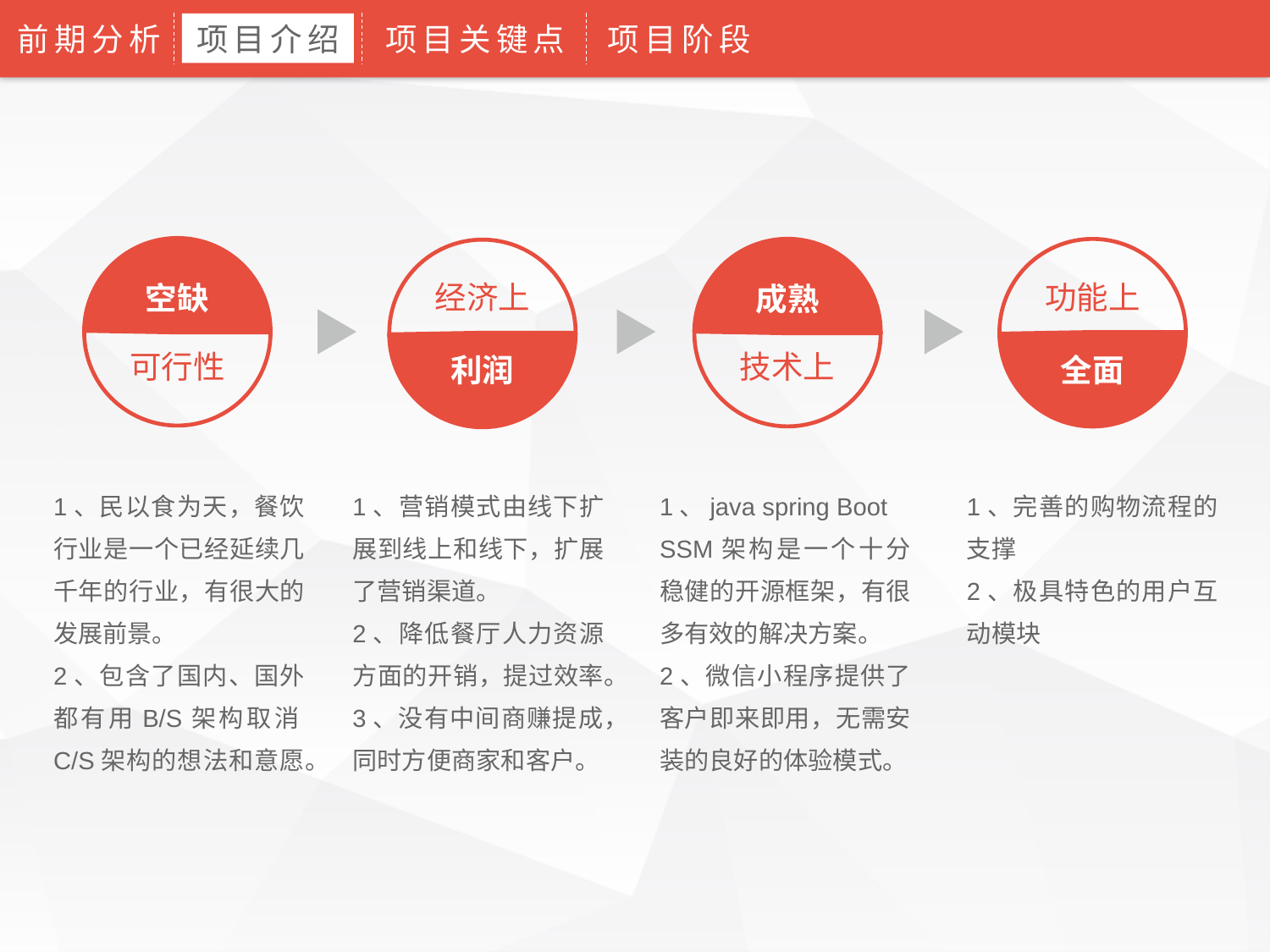

前期分析
项目介绍
项目关键点
项目阶段

空缺
可行性

成熟
技术上

功能上
全面

经济上
利润

1、民以食为天，餐饮行业是一个已经延续几千年的行业，有很大的发展前景。
2、包含了国内、国外都有用B/S架构取消C/S架构的想法和意愿。
1、营销模式由线下扩展到线上和线下，扩展了营销渠道。
2、降低餐厅人力资源方面的开销，提过效率。3、没有中间商赚提成，同时方便商家和客户。
1、java spring Boot
SSM架构是一个十分稳健的开源框架，有很多有效的解决方案。
2、微信小程序提供了客户即来即用，无需安装的良好的体验模式。

1、完善的购物流程的支撑
2、极具特色的用户互动模块